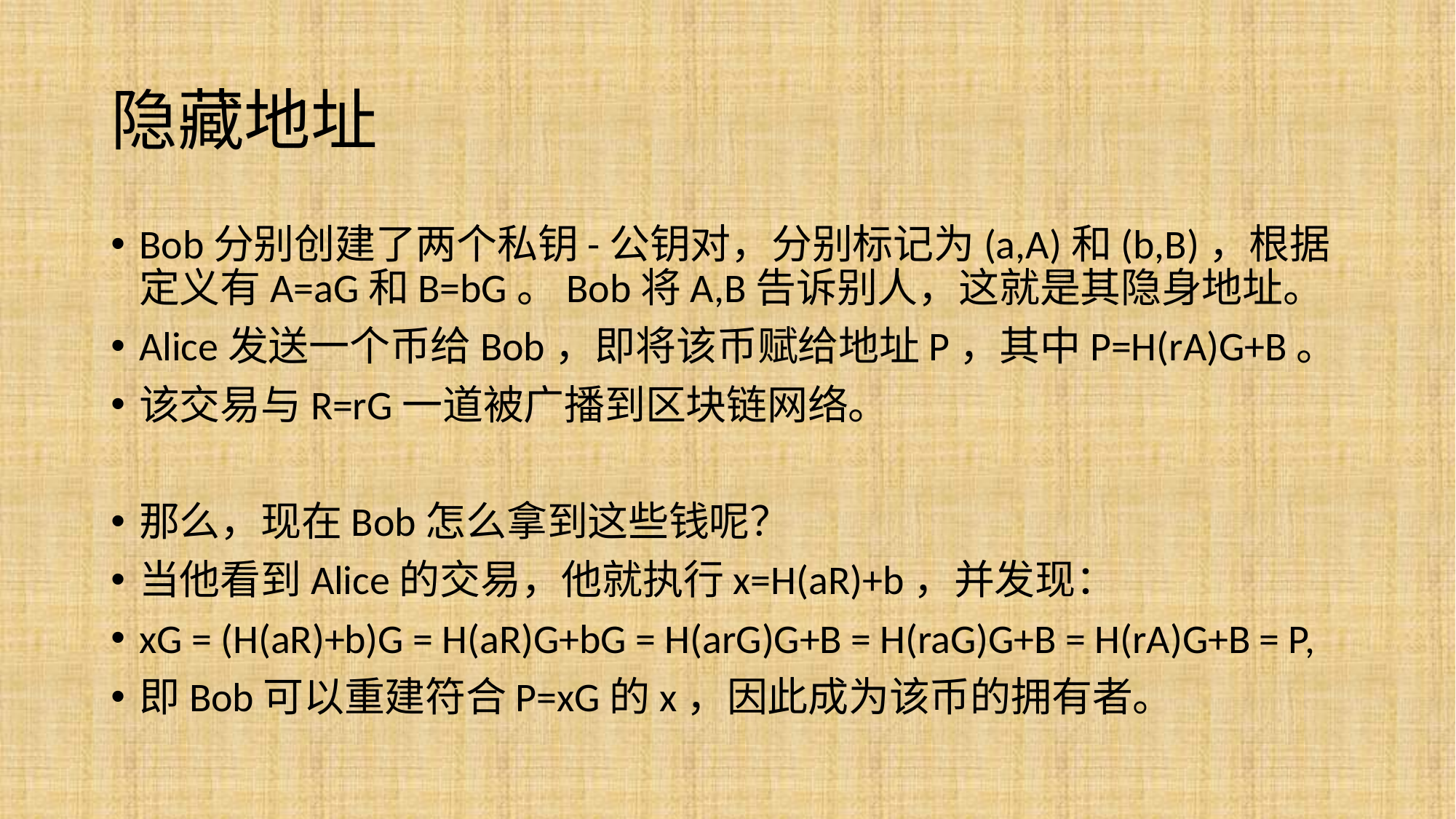

# 隐藏地址
Bob分别创建了两个私钥-公钥对，分别标记为(a,A)和(b,B)，根据定义有A=aG和B=bG。Bob将A,B告诉别人，这就是其隐身地址。
Alice发送一个币给Bob，即将该币赋给地址P，其中P=H(rA)G+B。
该交易与R=rG一道被广播到区块链网络。

那么，现在Bob怎么拿到这些钱呢？
当他看到Alice的交易，他就执行x=H(aR)+b，并发现：
xG = (H(aR)+b)G = H(aR)G+bG = H(arG)G+B = H(raG)G+B = H(rA)G+B = P,
即Bob可以重建符合P=xG的x，因此成为该币的拥有者。